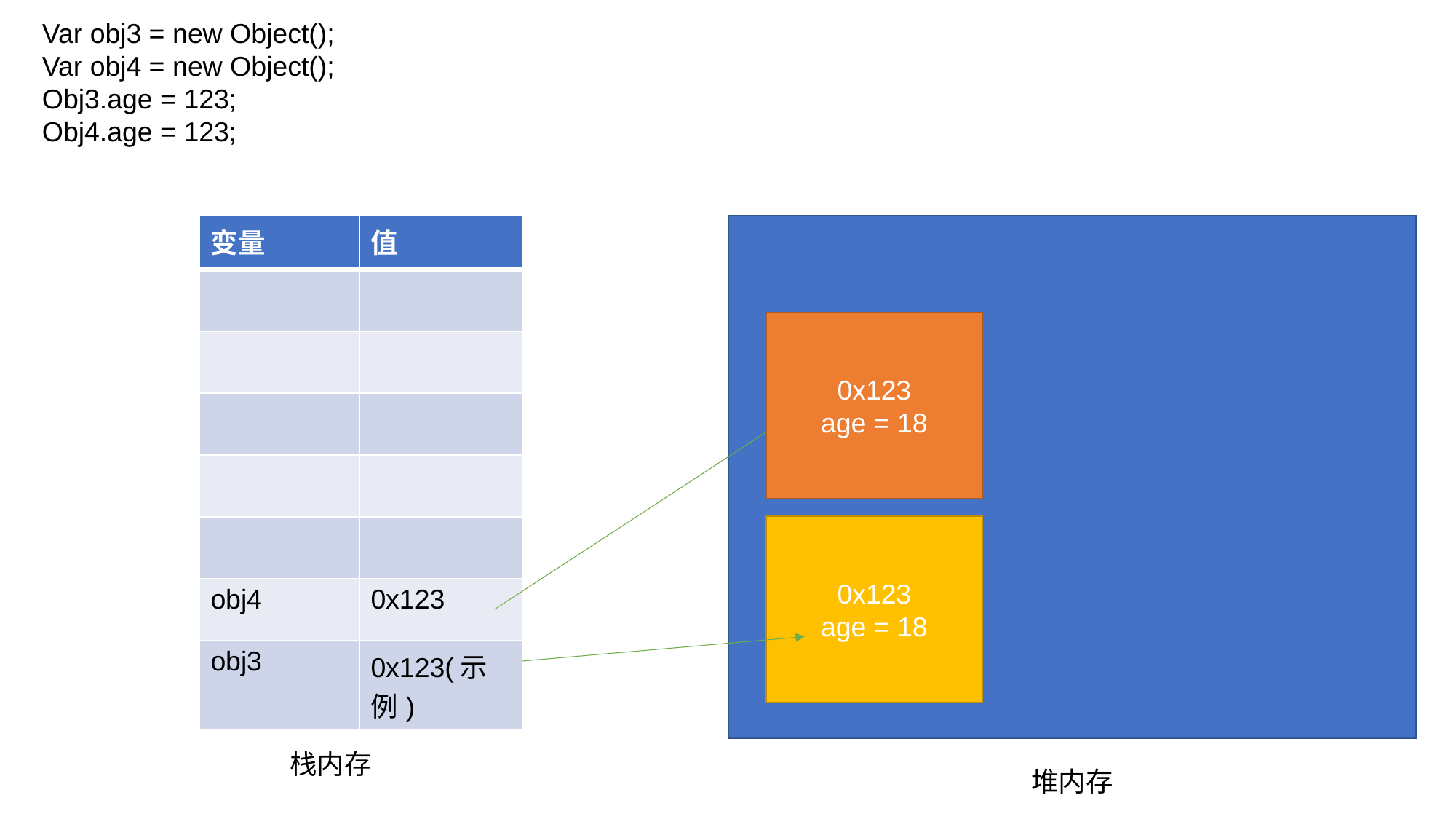

Var obj3 = new Object();
Var obj4 = new Object();
Obj3.age = 123;
Obj4.age = 123;
| 变量 | 值 |
| --- | --- |
|  |  |
|  |  |
|  |  |
|  |  |
|  |  |
| obj4 | 0x123 |
| obj3 | 0x123(示例) |

0x123
age = 18
0x123
age = 18
栈内存
堆内存